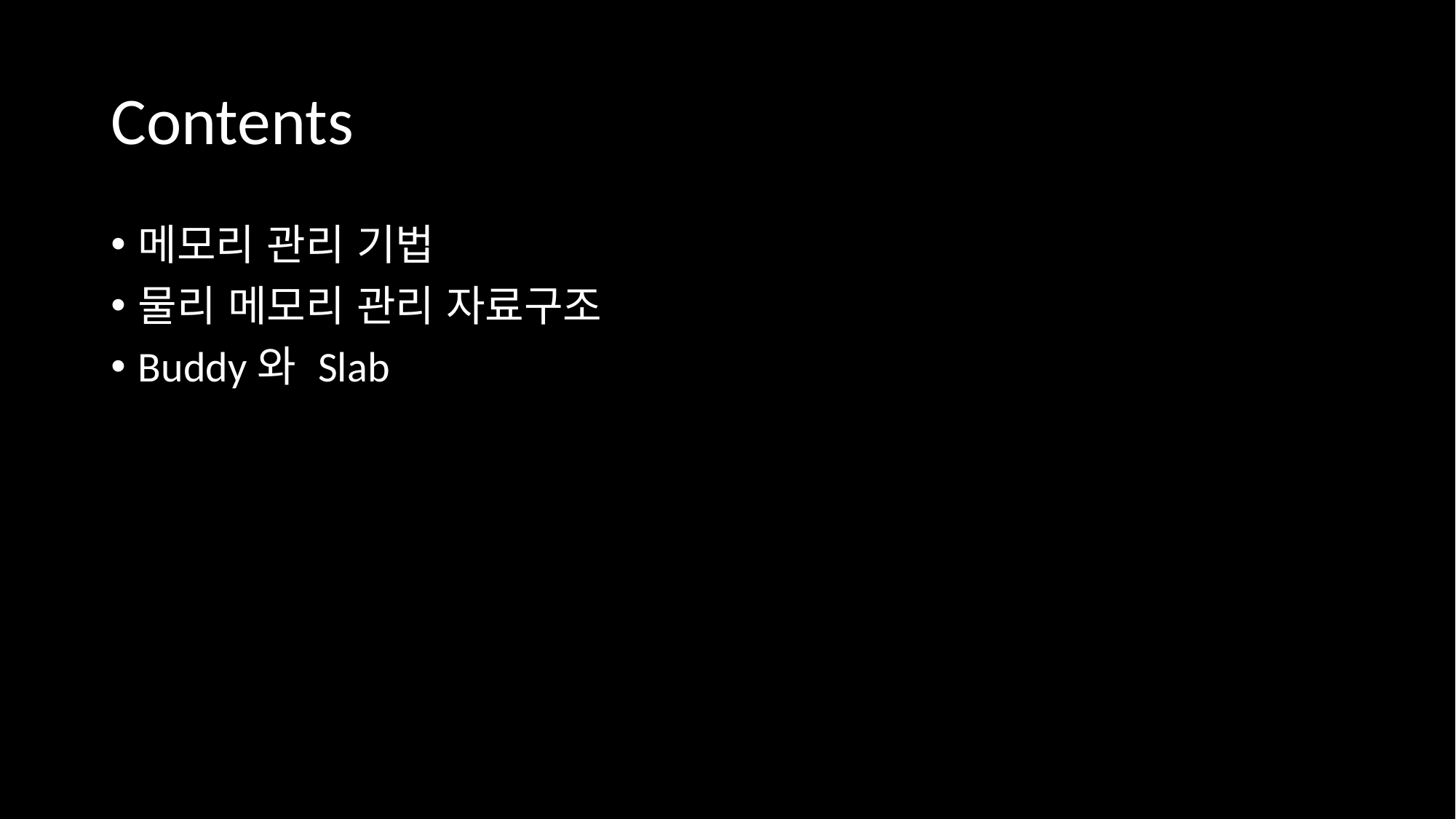

# Contents
메모리 관리 기법
물리 메모리 관리 자료구조
Buddy와 Slab